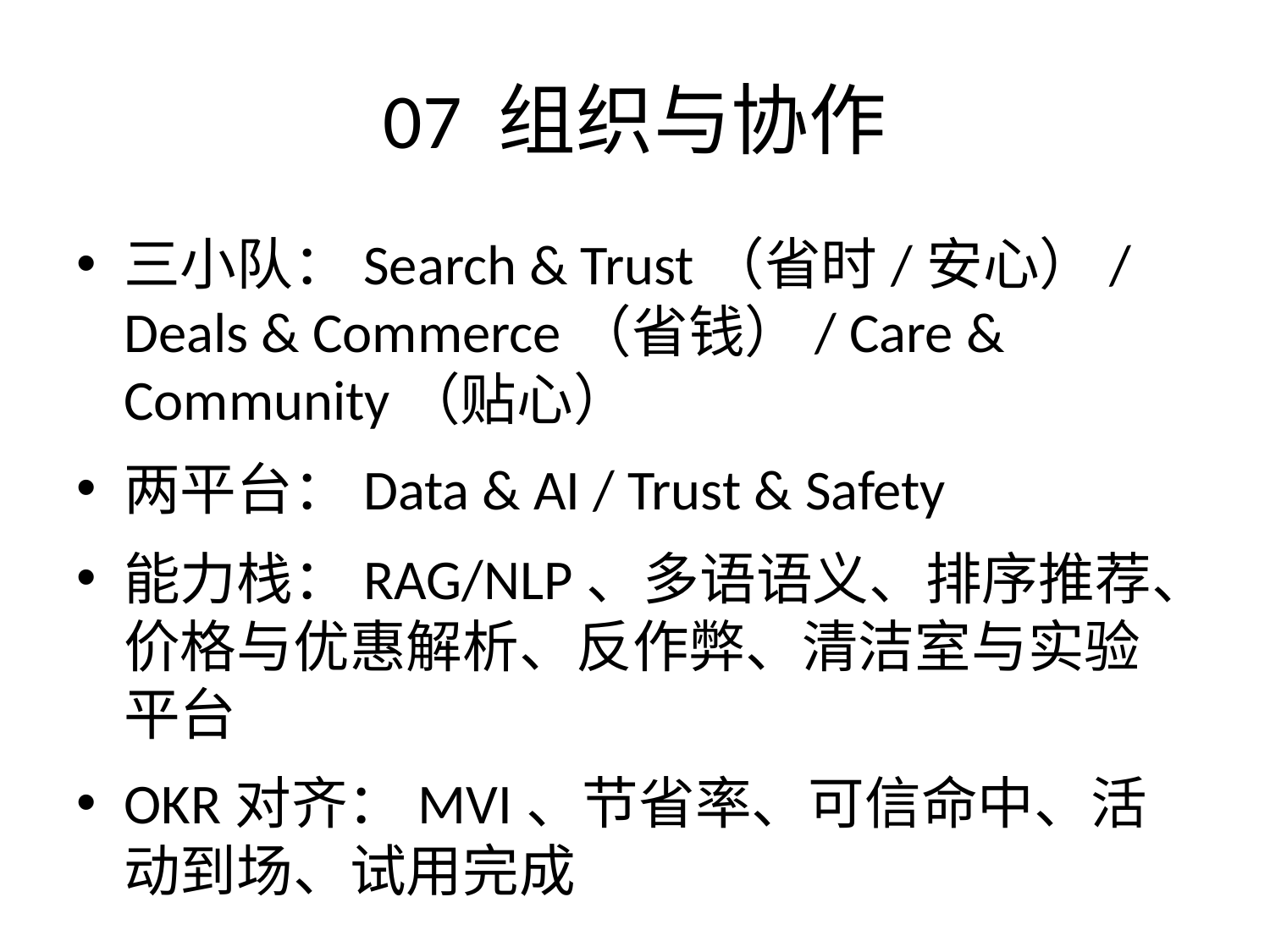

# 07 组织与协作
三小队：Search & Trust（省时/安心）/ Deals & Commerce（省钱）/ Care & Community（贴心）
两平台：Data & AI / Trust & Safety
能力栈：RAG/NLP、多语语义、排序推荐、价格与优惠解析、反作弊、清洁室与实验平台
OKR对齐：MVI、节省率、可信命中、活动到场、试用完成